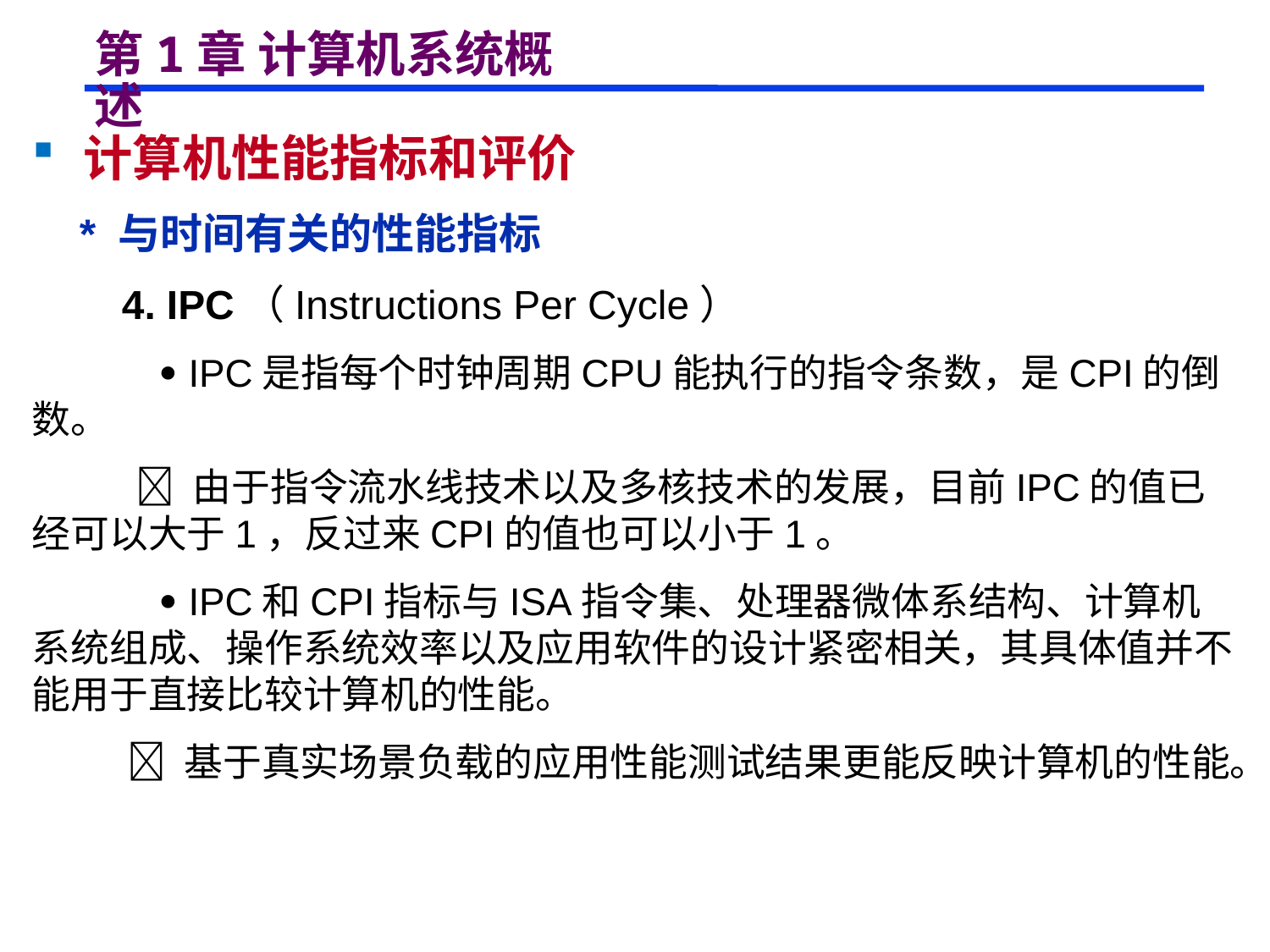

# 第1章 计算机系统概述
 计算机性能指标和评价
    * 与时间有关的性能指标
        4. IPC（Instructions Per Cycle）
            • IPC是指每个时钟周期CPU能执行的指令条数，是CPI的倒数。
            • 由于指令流水线技术以及多核技术的发展，目前IPC的值已经可以大于1，反过来CPI的值也可以小于1。
            • IPC和CPI指标与ISA指令集、处理器微体系结构、计算机系统组成、操作系统效率以及应用软件的设计紧密相关，其具体值并不能用于直接比较计算机的性能。
           • 基于真实场景负载的应用性能测试结果更能反映计算机的性能。